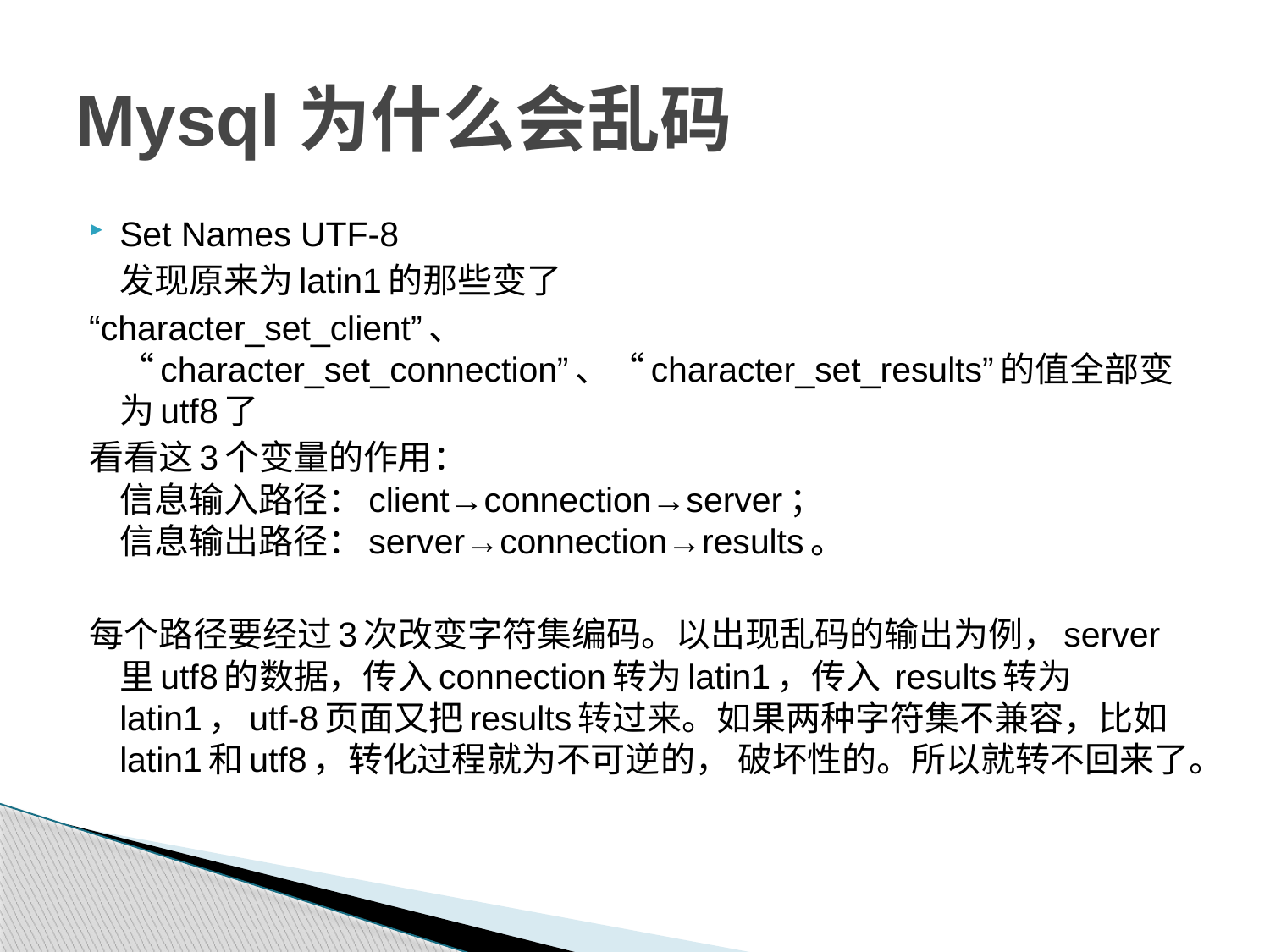

# Mysql为什么会乱码
Set Names UTF-8
	发现原来为latin1的那些变了
“character_set_client”、  “character_set_connection”、“character_set_results”的值全部变为utf8了
看看这3个变量的作用：
信息输入路径：client→connection→server；
信息输出路径：server→connection→results。

每个路径要经过3次改变字符集编码。以出现乱码的输出为例，server里utf8的数据，传入connection转为latin1，传入 results转为latin1，utf-8页面又把results转过来。如果两种字符集不兼容，比如latin1和utf8，转化过程就为不可逆的， 破坏性的。所以就转不回来了。